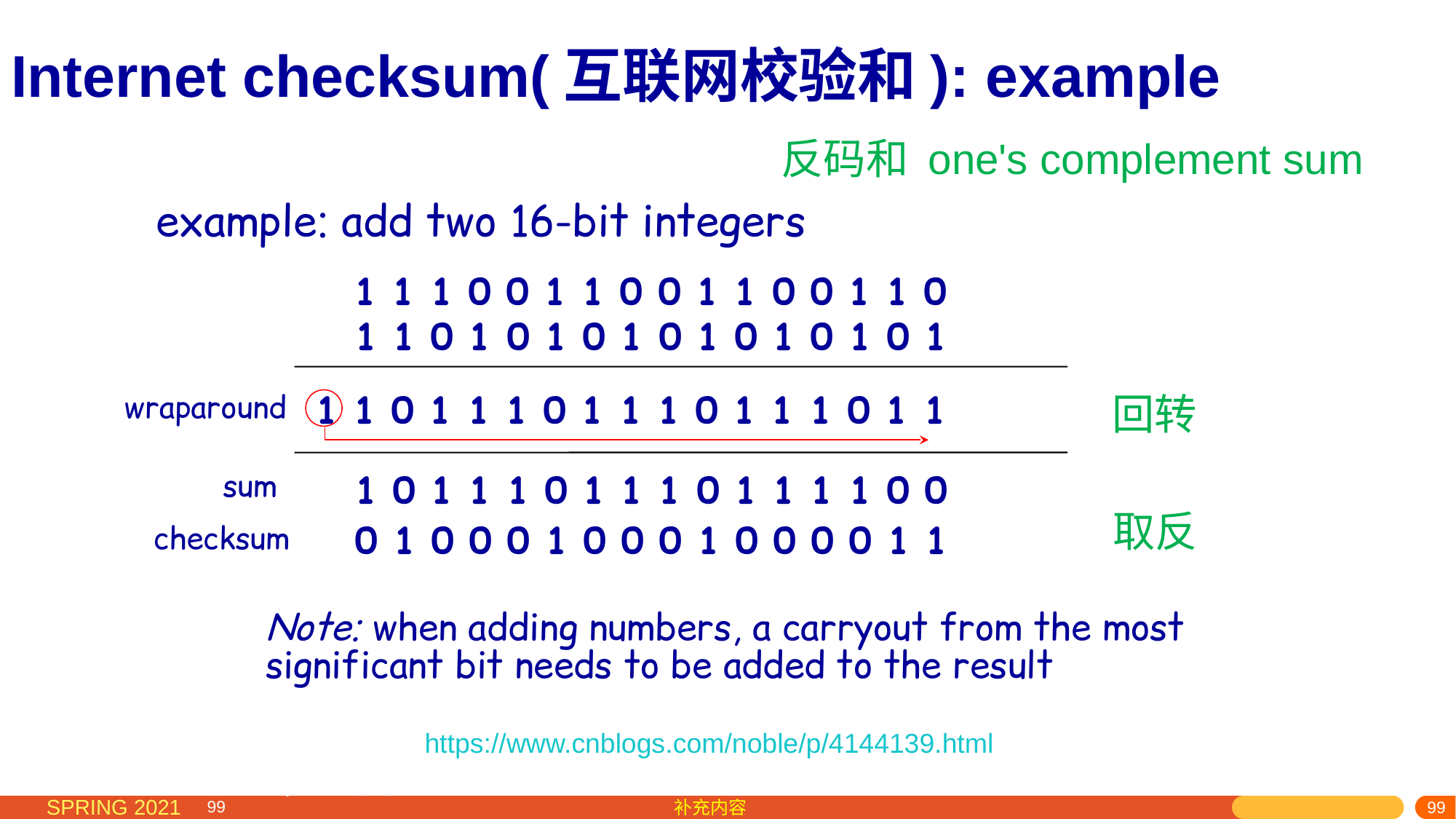

Internet checksum(互联网校验和): example
反码和 one's complement sum
example: add two 16-bit integers
1 1 1 0 0 1 1 0 0 1 1 0 0 1 1 0
1 1 0 1 0 1 0 1 0 1 0 1 0 1 0 1

1 1 0 1 1 1 0 1 1 1 0 1 1 1 0 1 1
wraparound

  1 0 1 1 1 0 1 1 1 0 1 1 1 1 0 0
回转
sum
取反
  0 1 0 0 0 1 0 0 0 1 0 0 0 0 1 1
checksum
Note: when adding numbers, a carryout from the most significant bit needs to be added to the result

https://www.cnblogs.com/noble/p/4144139.html
* Check out the online interactive exercises for more examples: http://gaia.cs.umass.edu/kurose_ross/interactive/